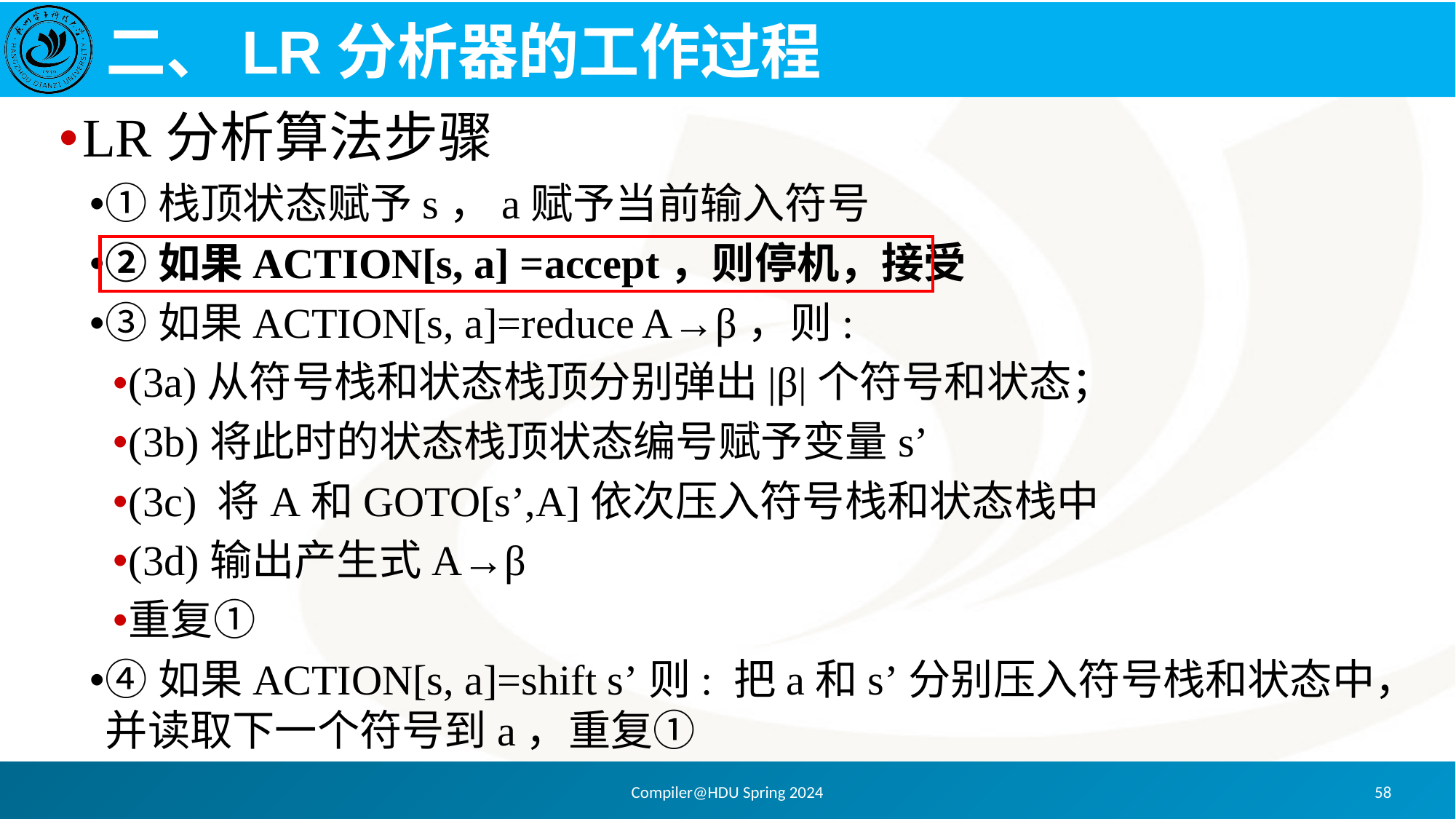

# 二、LR分析器的工作过程
LR分析算法步骤
①栈顶状态赋予s，a赋予当前输入符号
②如果ACTION[s, a] =accept，则停机，接受
③如果ACTION[s, a]=reduce A→β，则:
(3a)从符号栈和状态栈顶分别弹出|β|个符号和状态；
(3b)将此时的状态栈顶状态编号赋予变量s’
(3c) 将A和GOTO[s’,A]依次压入符号栈和状态栈中
(3d)输出产生式A→β
重复①
④如果ACTION[s, a]=shift s’则: 把a和s’分别压入符号栈和状态中，并读取下一个符号到a，重复①

Compiler@HDU Spring 2024
58